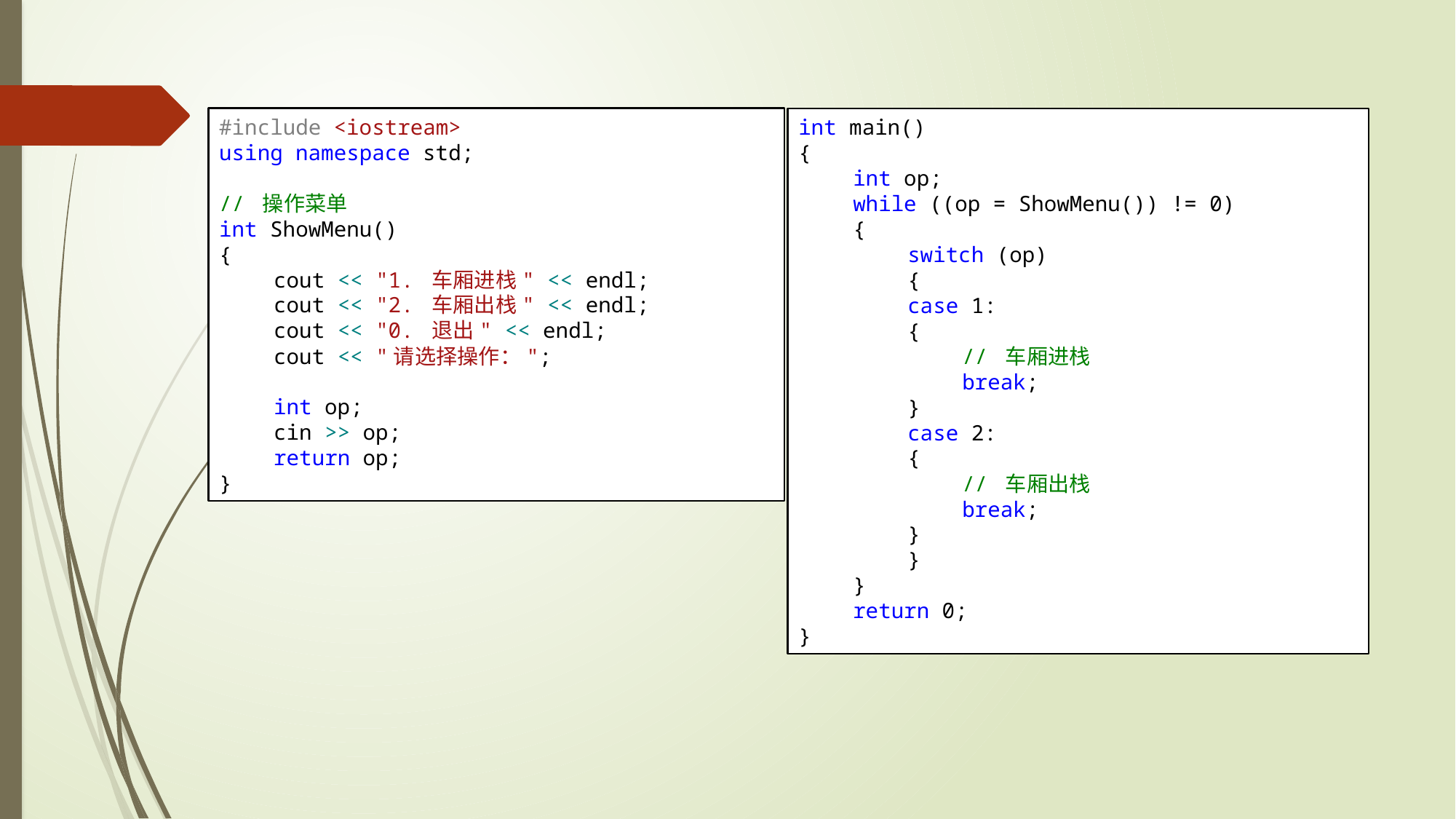

#include <iostream>
using namespace std;

// 操作菜单
int ShowMenu()
{
cout << "1. 车厢进栈" << endl;
cout << "2. 车厢出栈" << endl;
cout << "0. 退出" << endl;
cout << "请选择操作：";

int op;
cin >> op;
return op;
}
int main()
{
int op;
while ((op = ShowMenu()) != 0)
{
switch (op)
{
case 1:
{
// 车厢进栈
break;
}
case 2:
{
// 车厢出栈
break;
}
}
}
return 0;
}